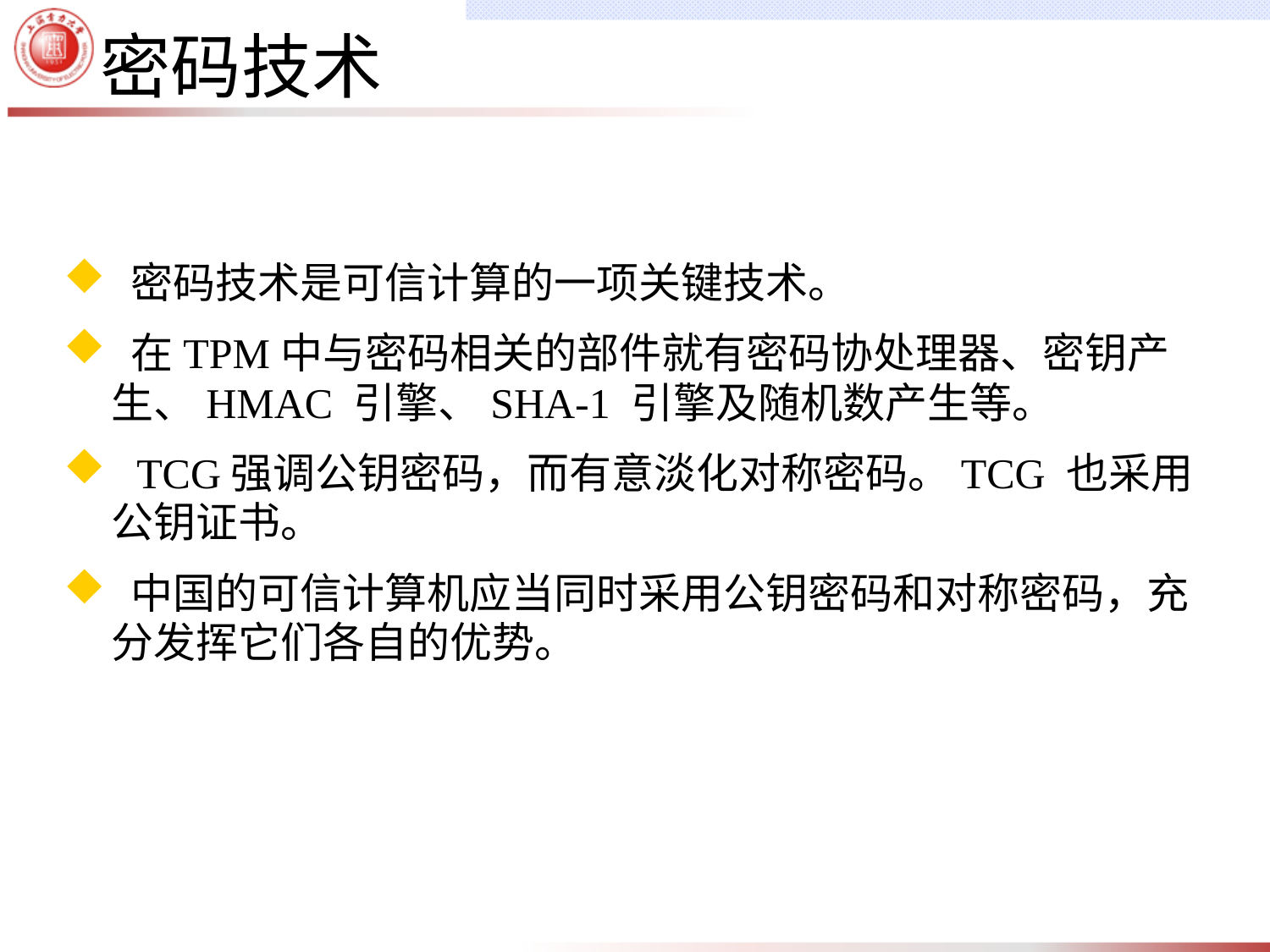

密码技术
 密码技术是可信计算的一项关键技术。
 在TPM中与密码相关的部件就有密码协处理器、密钥产生、HMAC 引擎、SHA-1 引擎及随机数产生等。
 TCG强调公钥密码，而有意淡化对称密码。TCG 也采用公钥证书。
 中国的可信计算机应当同时采用公钥密码和对称密码，充分发挥它们各自的优势。